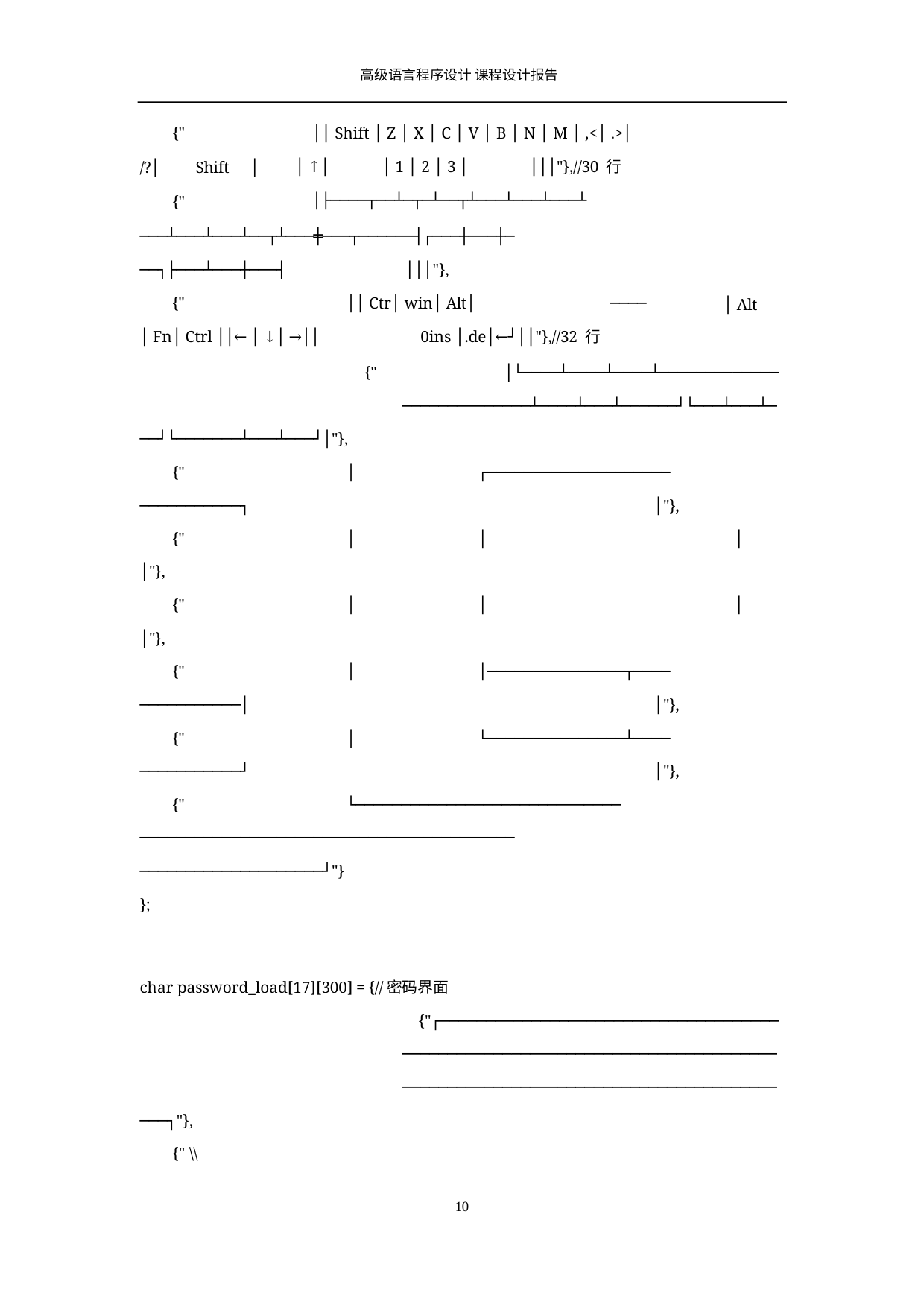

高级语言程序设计 课程设计报告

{"
││ Shift │ Z │ X │ C │ V │ B │ N │ M │ ,<│ .>│

│ ↑│	│ 1 │ 2 │ 3 │	│││"},//30 行

│├────┬──┴─┬─┴──┬┴───┴───┴───┴
/?│	Shift	│
{"
───┴───┴───┴──┬┴───╪───┬──────┤┌───┼───┼─
──┐├───┴───┼───┤	│││"},

{"	││ Ctr│ win│ Alt│	────

│ Fn│ Ctrl ││← │ ↓│ →││	0ins │.de│←┘││"},//32 行
│ Alt
{"	│└────┴────┴────┴─────────────

──────────────┴────┴───┴──────┘└───┴───┴─

──┘└───────┴───┴───┘│"},

{"	│	┌────────────────────

───────────┐	│"},

{"	│	│	│

│"},

{"	│	│	│

│"},

{"	│	│───────────────┬────

───────────│	│"},

{"	│	└───────────────┴────

───────────┘	│"},

{"	└─────────────────────────────

─────────────────────────────────────────

────────────────────┘"}

};
char password_load[17][300] = {//密码界面

{"┌─────────────────────────────────────

─────────────────────────────────────────

─────────────────────────────────────────

───┐"},

{" \\
10